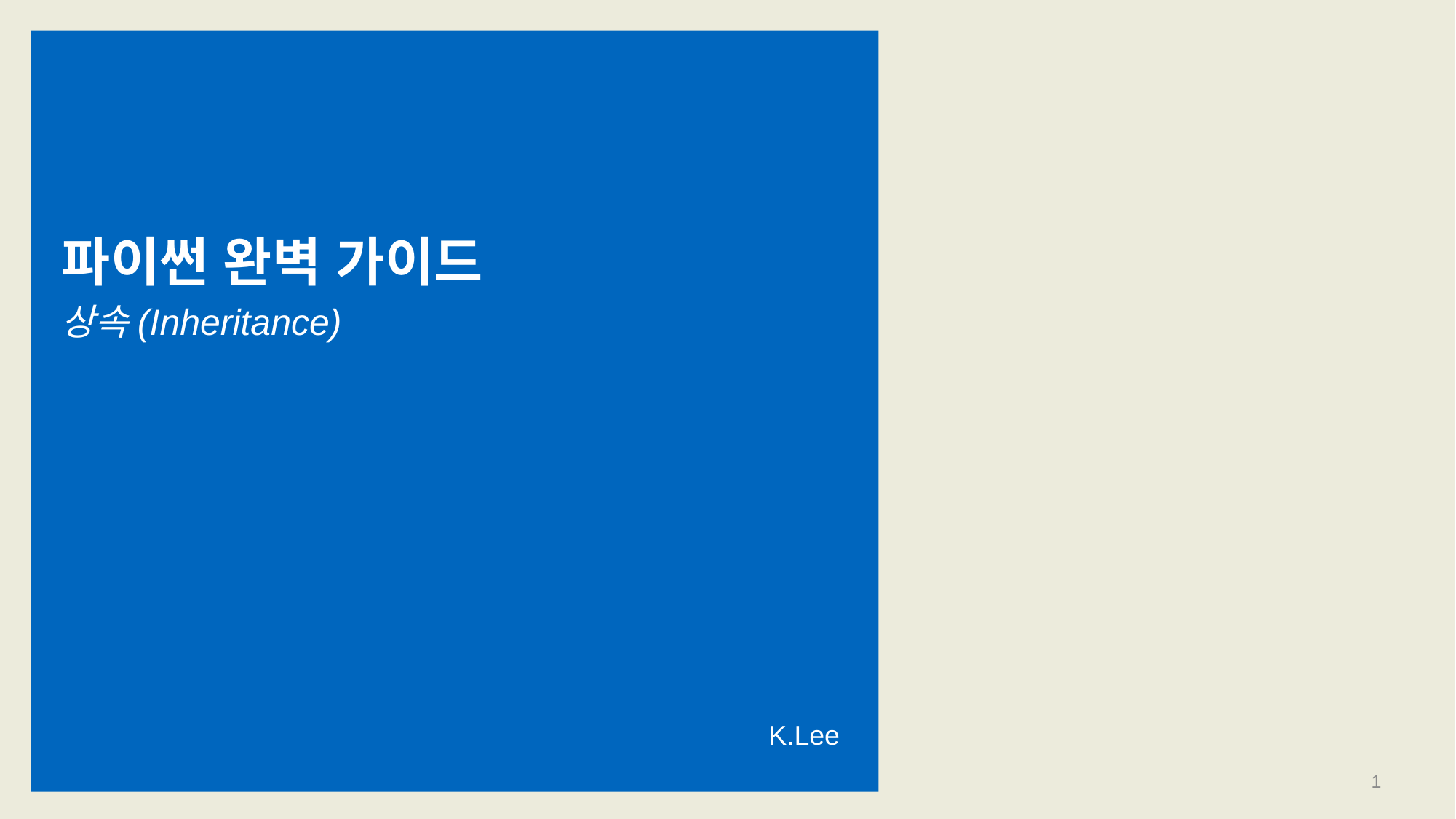

# 파이썬 완벽 가이드
상속(Inheritance)
K.Lee
1